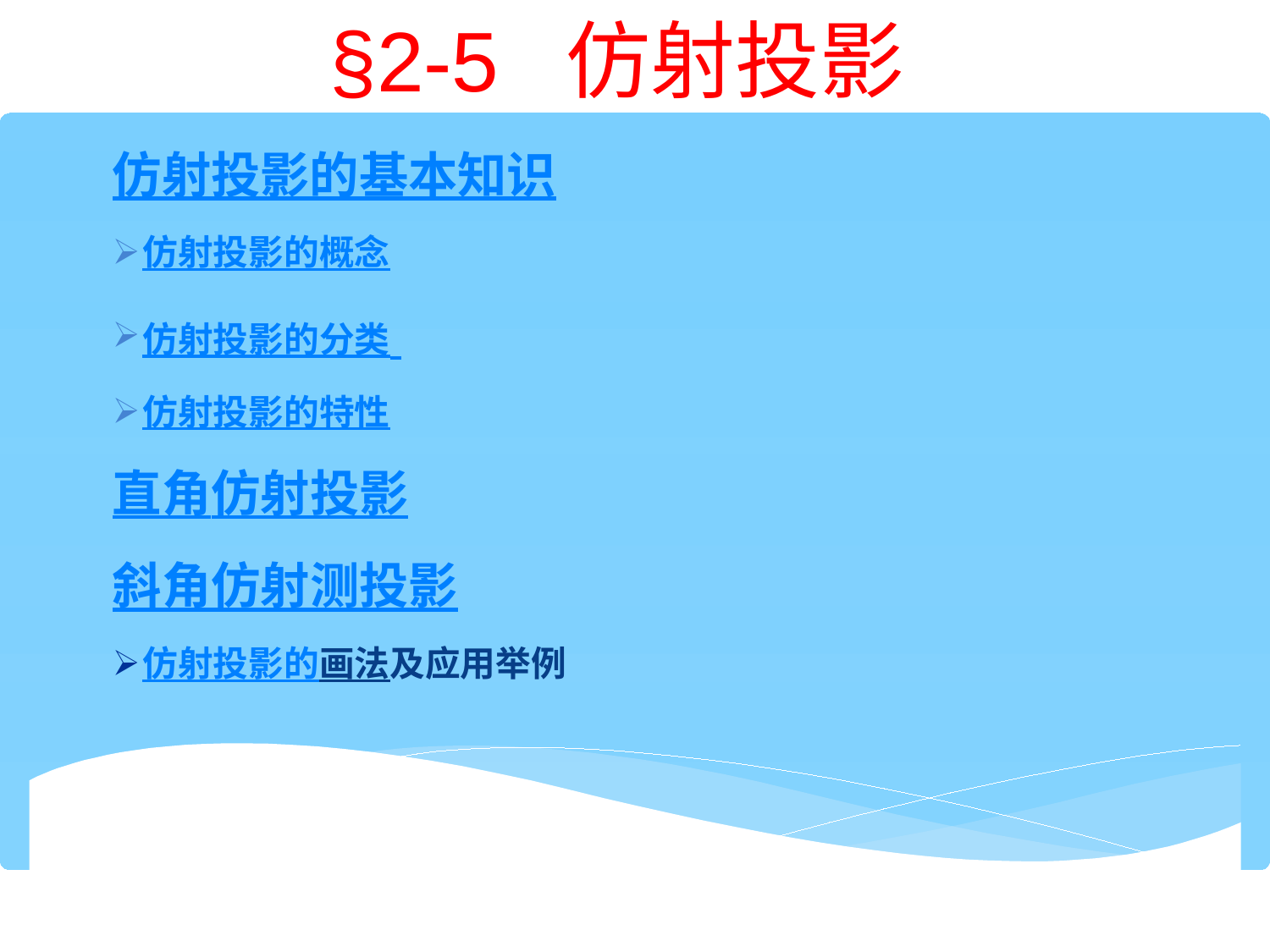

§2-5  仿射投影
仿射投影的基本知识
仿射投影的概念
仿射投影的分类
仿射投影的特性
直角仿射投影
斜角仿射测投影
仿射投影的画法及应用举例